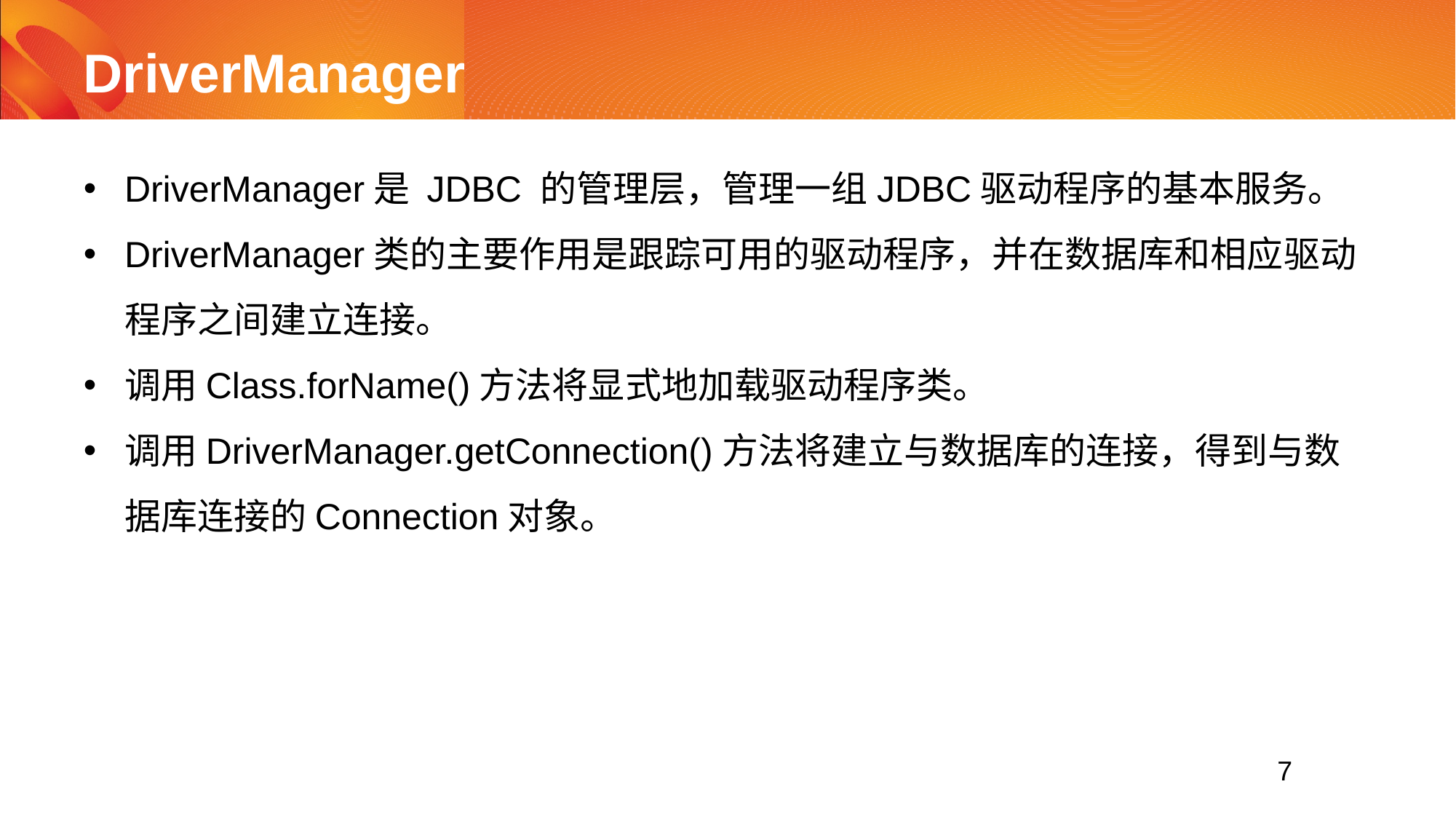

# DriverManager
DriverManager是 JDBC 的管理层，管理一组JDBC驱动程序的基本服务。
DriverManager类的主要作用是跟踪可用的驱动程序，并在数据库和相应驱动程序之间建立连接。
调用Class.forName()方法将显式地加载驱动程序类。
调用DriverManager.getConnection()方法将建立与数据库的连接，得到与数据库连接的Connection对象。